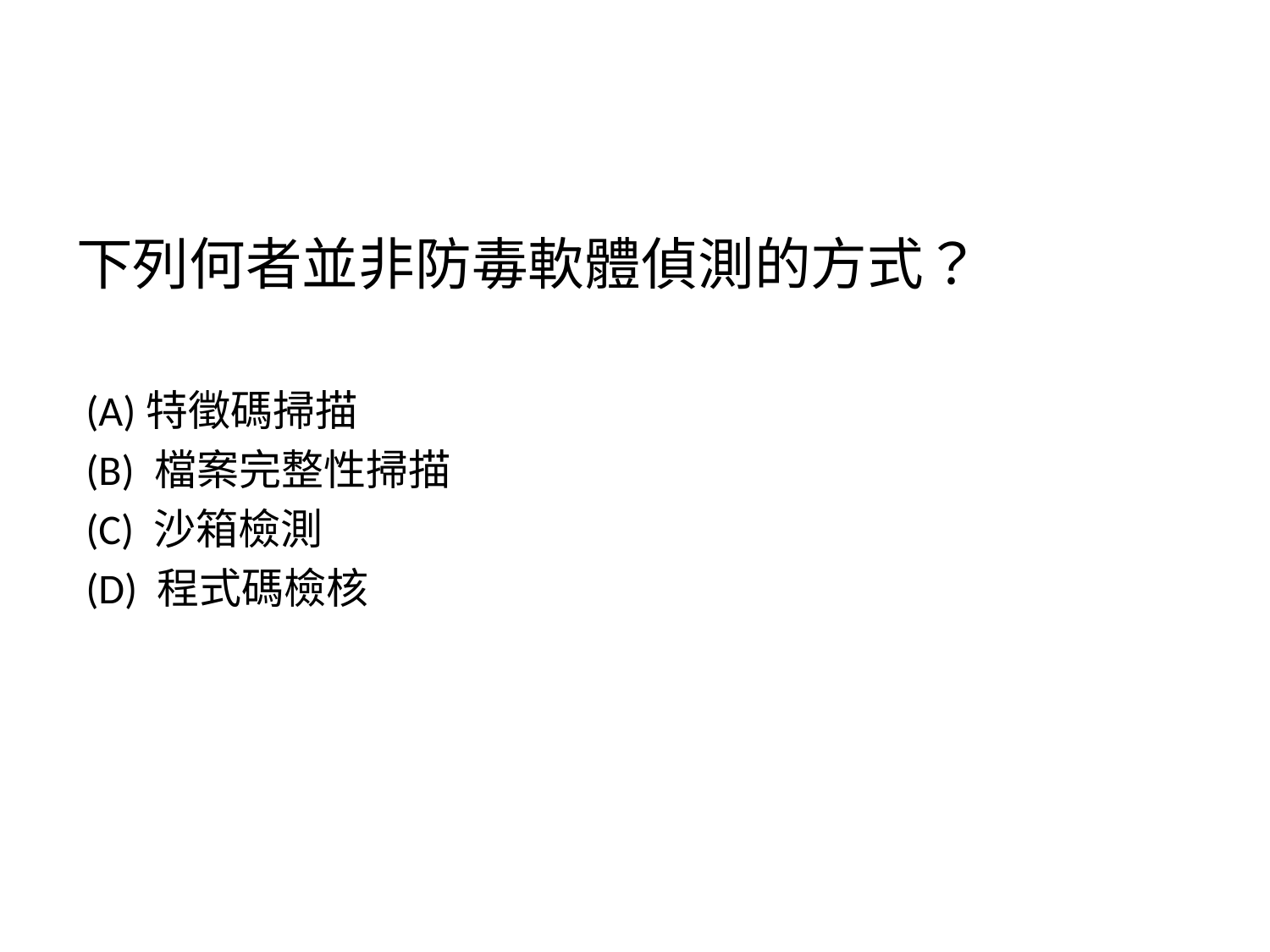

下列何者並非防毒軟體偵測的方式？

 (A)特徵碼掃描
 (B) 檔案完整性掃描
 (C) 沙箱檢測
 (D) 程式碼檢核